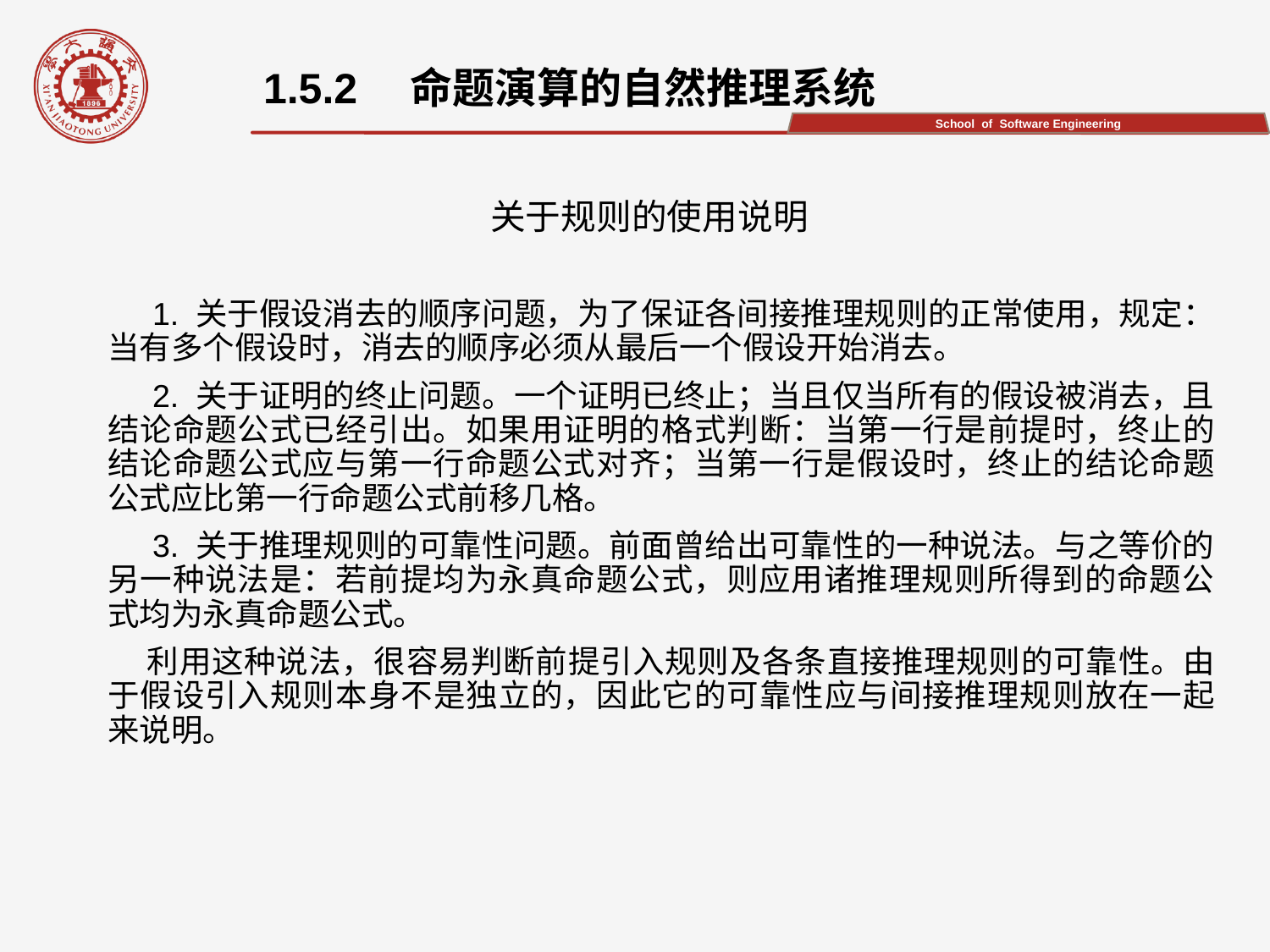

1.5.2　命题演算的自然推理系统
关于规则的使用说明

     1. 关于假设消去的顺序问题，为了保证各间接推理规则的正常使用，规定：当有多个假设时，消去的顺序必须从最后一个假设开始消去。
     2. 关于证明的终止问题。一个证明已终止；当且仅当所有的假设被消去，且结论命题公式已经引出。如果用证明的格式判断：当第一行是前提时，终止的结论命题公式应与第一行命题公式对齐；当第一行是假设时，终止的结论命题公式应比第一行命题公式前移几格。
     3. 关于推理规则的可靠性问题。前面曾给出可靠性的一种说法。与之等价的另一种说法是：若前提均为永真命题公式，则应用诸推理规则所得到的命题公式均为永真命题公式。
    利用这种说法，很容易判断前提引入规则及各条直接推理规则的可靠性。由于假设引入规则本身不是独立的，因此它的可靠性应与间接推理规则放在一起来说明。